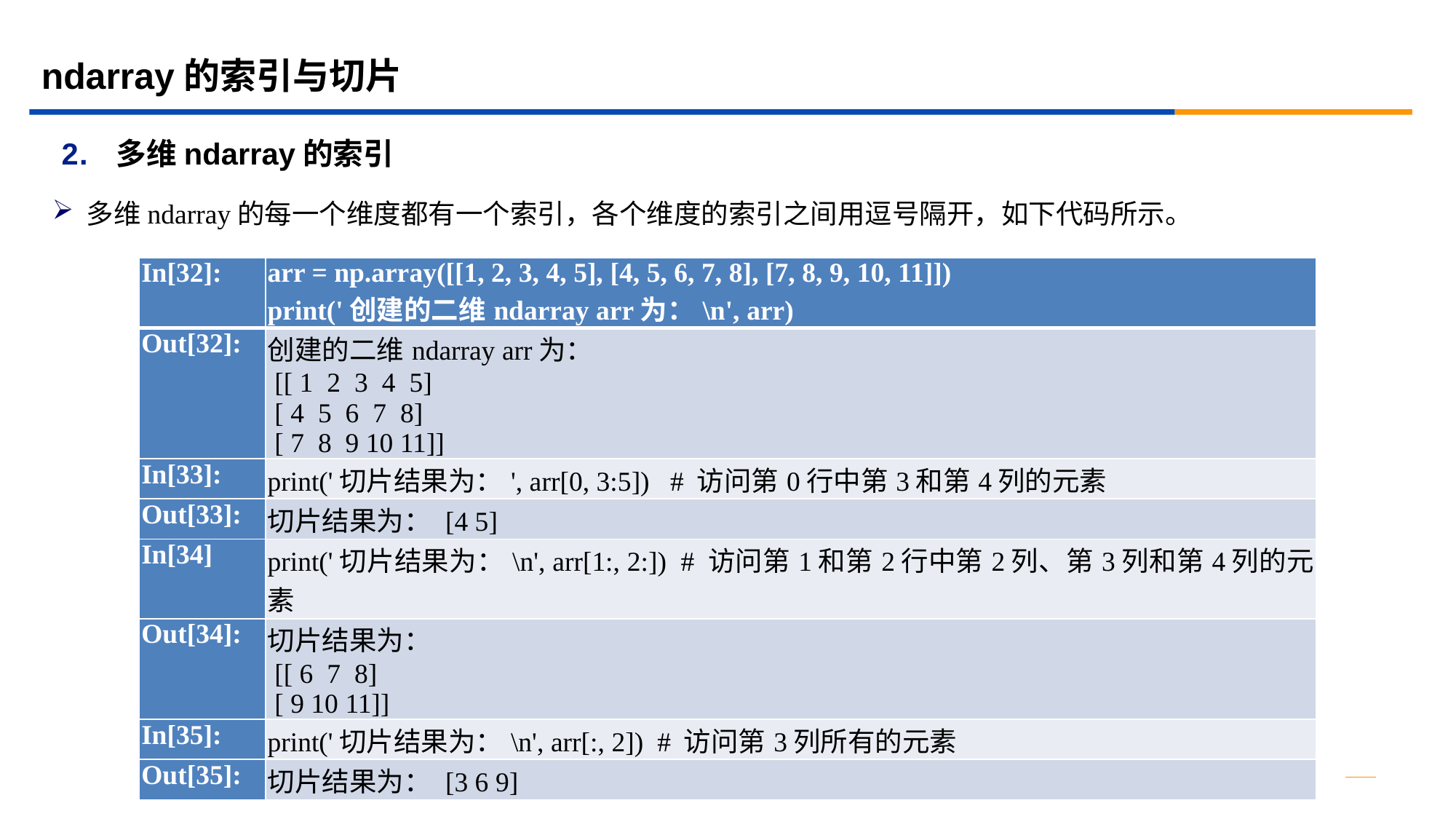

# ndarray的索引与切片
多维ndarray的索引
多维ndarray的每一个维度都有一个索引，各个维度的索引之间用逗号隔开，如下代码所示。
| In[32]: | arr = np.array([[1, 2, 3, 4, 5], [4, 5, 6, 7, 8], [7, 8, 9, 10, 11]]) print('创建的二维ndarray arr为：\n', arr) |
| --- | --- |
| Out[32]: | 创建的二维ndarray arr为： [[ 1 2 3 4 5] [ 4 5 6 7 8] [ 7 8 9 10 11]] |
| In[33]: | print('切片结果为：', arr[0, 3:5]) # 访问第0行中第3和第4列的元素 |
| Out[33]: | 切片结果为： [4 5] |
| In[34] | print('切片结果为：\n', arr[1:, 2:]) # 访问第1和第2行中第2列、第3列和第4列的元素 |
| Out[34]: | 切片结果为： [[ 6 7 8] [ 9 10 11]] |
| In[35]: | print('切片结果为：\n', arr[:, 2]) # 访问第3列所有的元素 |
| Out[35]: | 切片结果为： [3 6 9] |